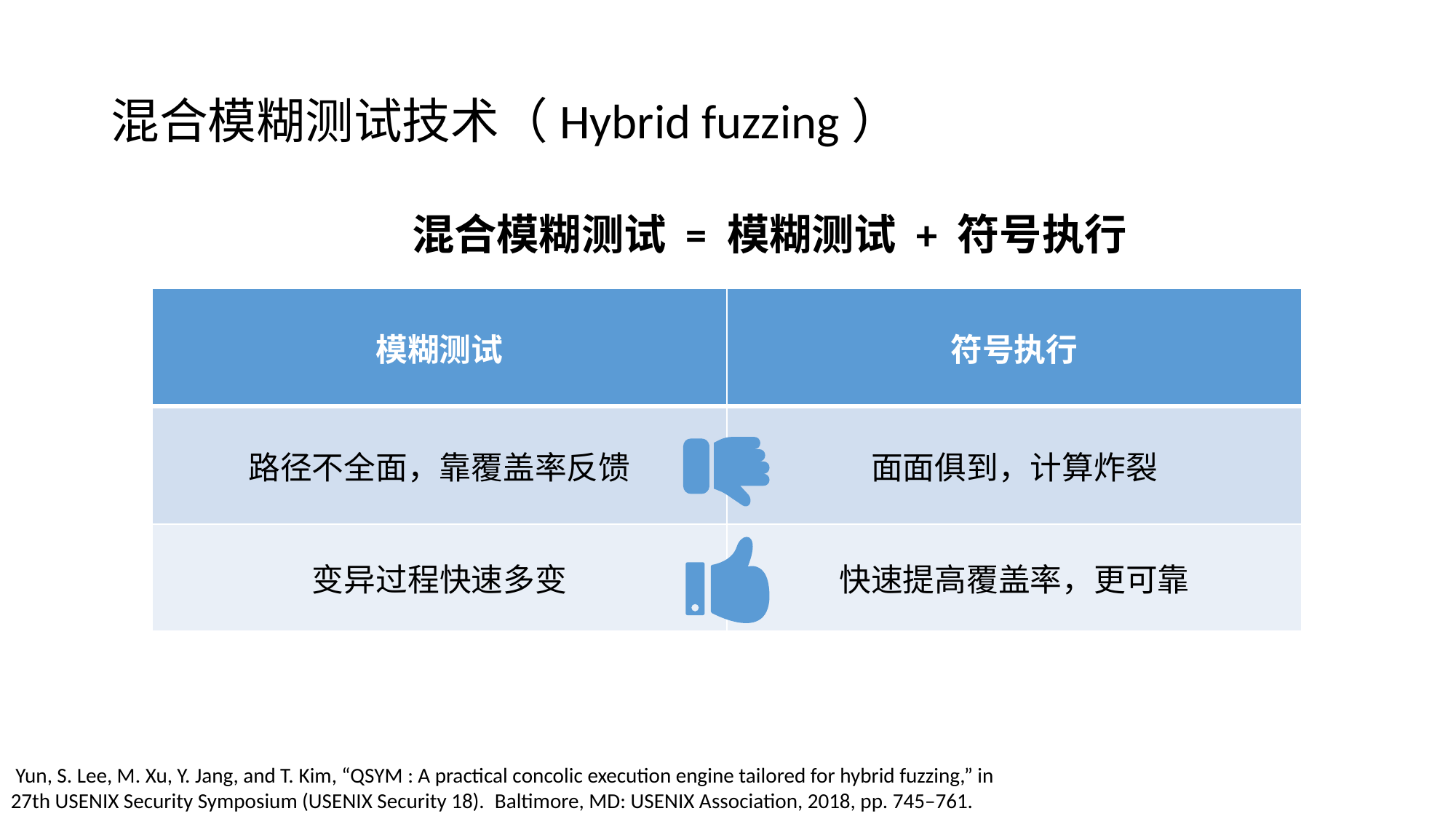

# 混合模糊测试技术（Hybrid fuzzing）
混合模糊测试 = 模糊测试 + 符号执行
| 模糊测试 | 符号执行 |
| --- | --- |
| 路径不全面，靠覆盖率反馈 | 面面俱到，计算炸裂 |
| 变异过程快速多变 | 快速提高覆盖率，更可靠 |

 Yun, S. Lee, M. Xu, Y. Jang, and T. Kim, “QSYM : A practical concolic execution engine tailored for hybrid fuzzing,” in 27th USENIX Security Symposium (USENIX Security 18).  Baltimore, MD: USENIX Association, 2018, pp. 745–761.